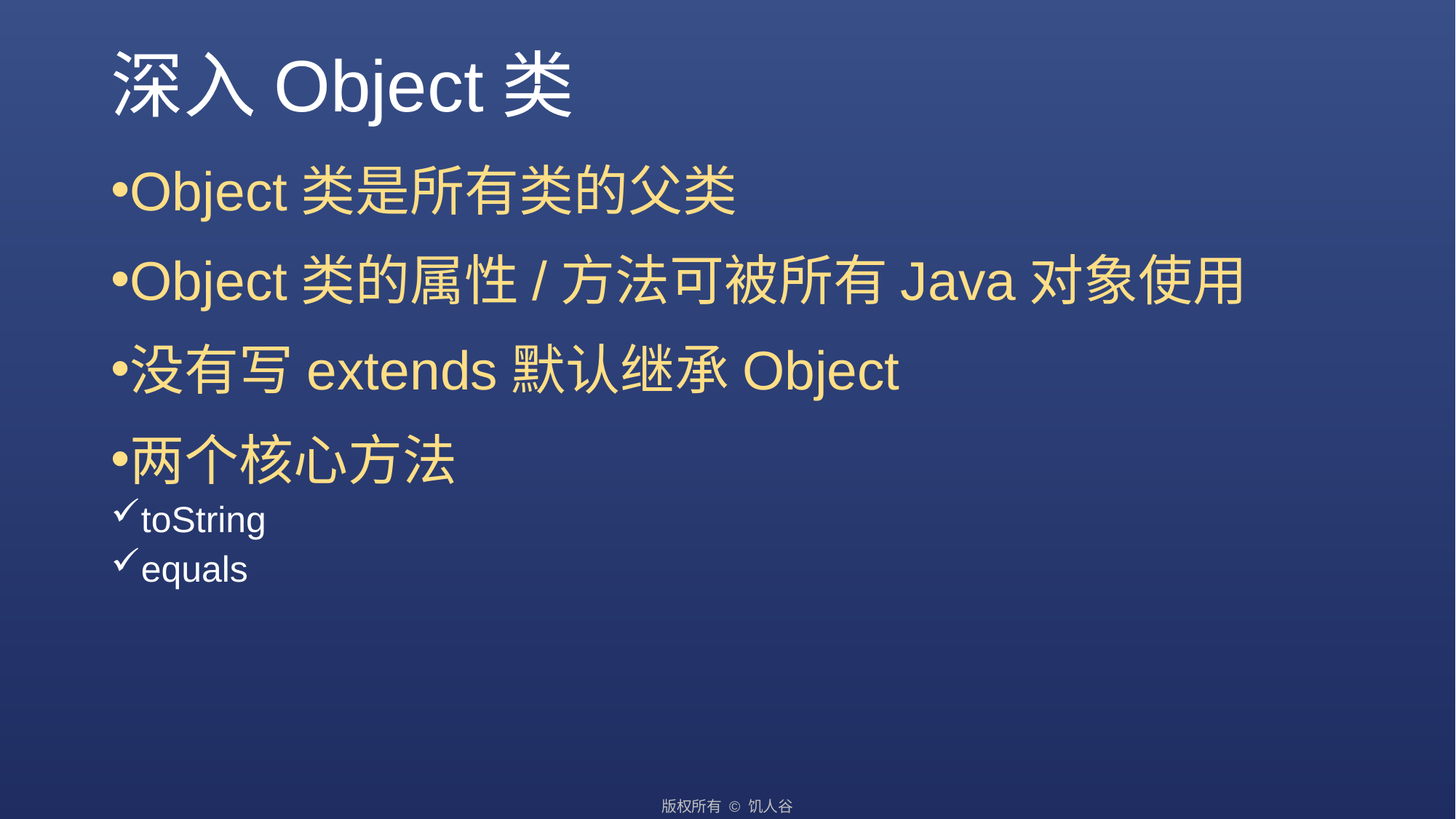

# 深入Object类
Object类是所有类的父类
Object类的属性/方法可被所有Java对象使用
没有写extends默认继承Object
两个核心方法
toString
equals